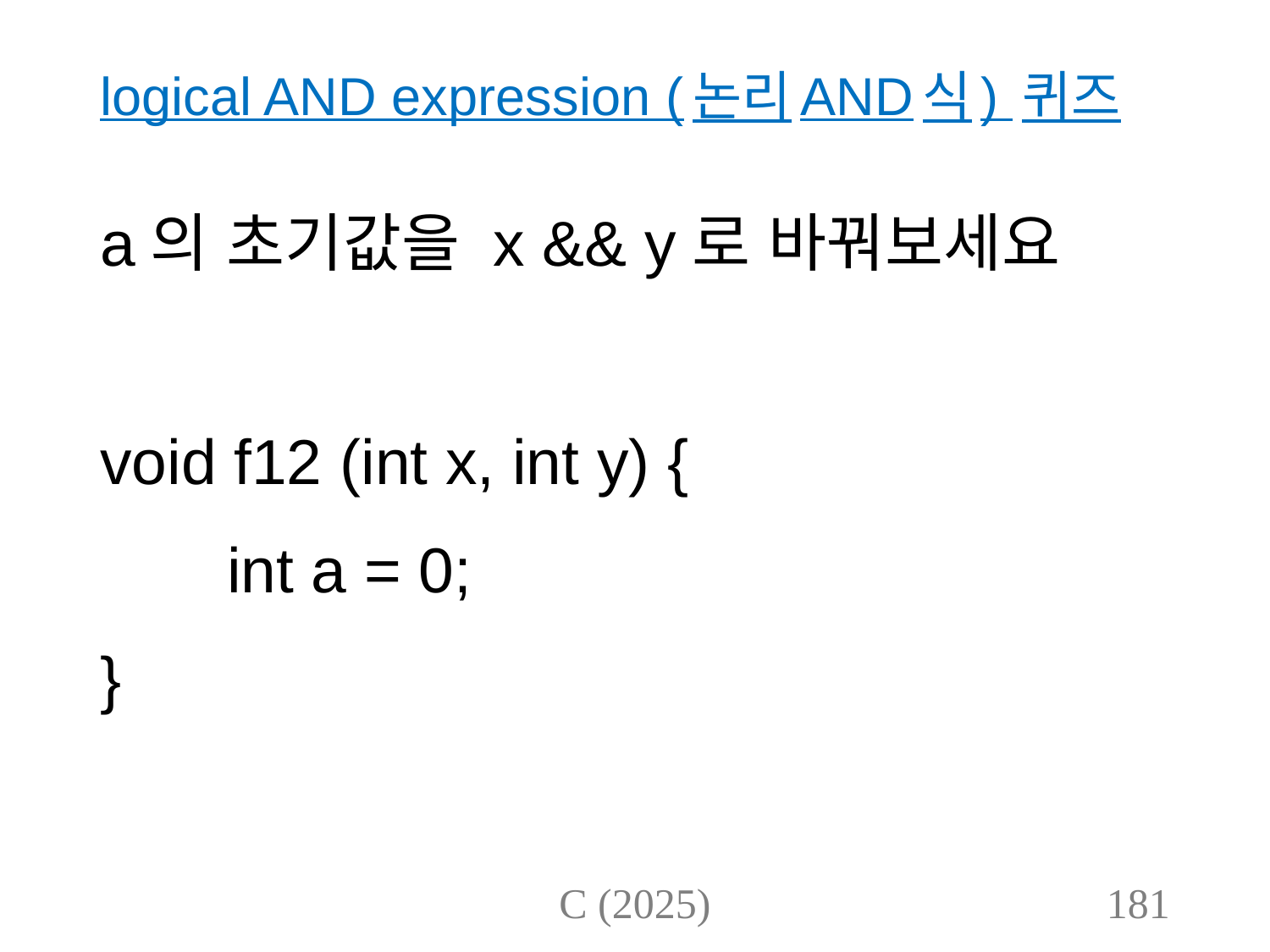

# logical AND expression (논리AND식) 퀴즈
a의 초기값을 x && y로 바꿔보세요

void f12 (int x, int y) {
	int a = 0;
}
C (2025)
181